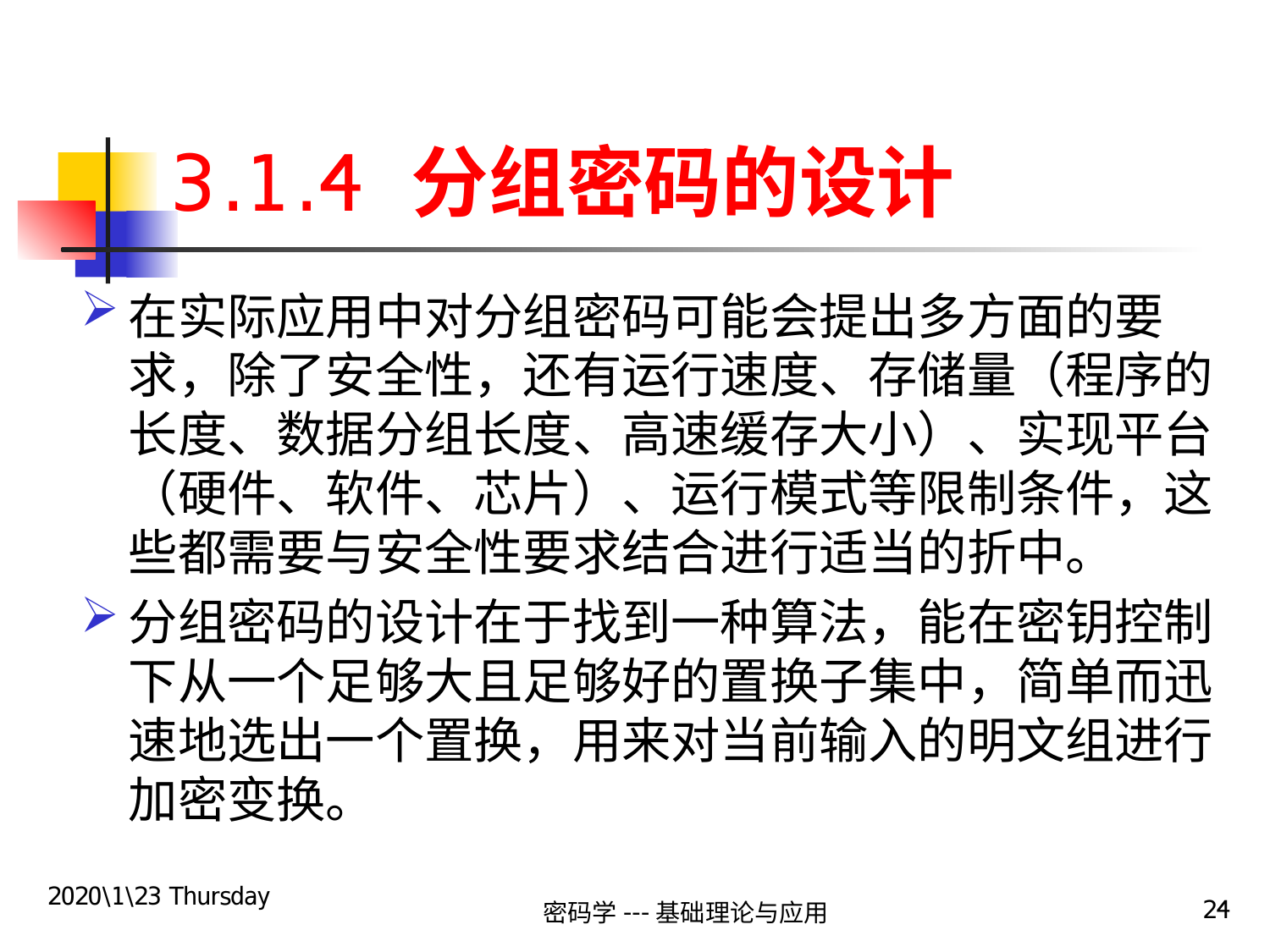

# 3.1.4 分组密码的设计
在实际应用中对分组密码可能会提出多方面的要求，除了安全性，还有运行速度、存储量（程序的长度、数据分组长度、高速缓存大小）、实现平台（硬件、软件、芯片）、运行模式等限制条件，这些都需要与安全性要求结合进行适当的折中。
分组密码的设计在于找到一种算法，能在密钥控制下从一个足够大且足够好的置换子集中，简单而迅速地选出一个置换，用来对当前输入的明文组进行加密变换。
2020\1\23 Thursday
24
密码学---基础理论与应用